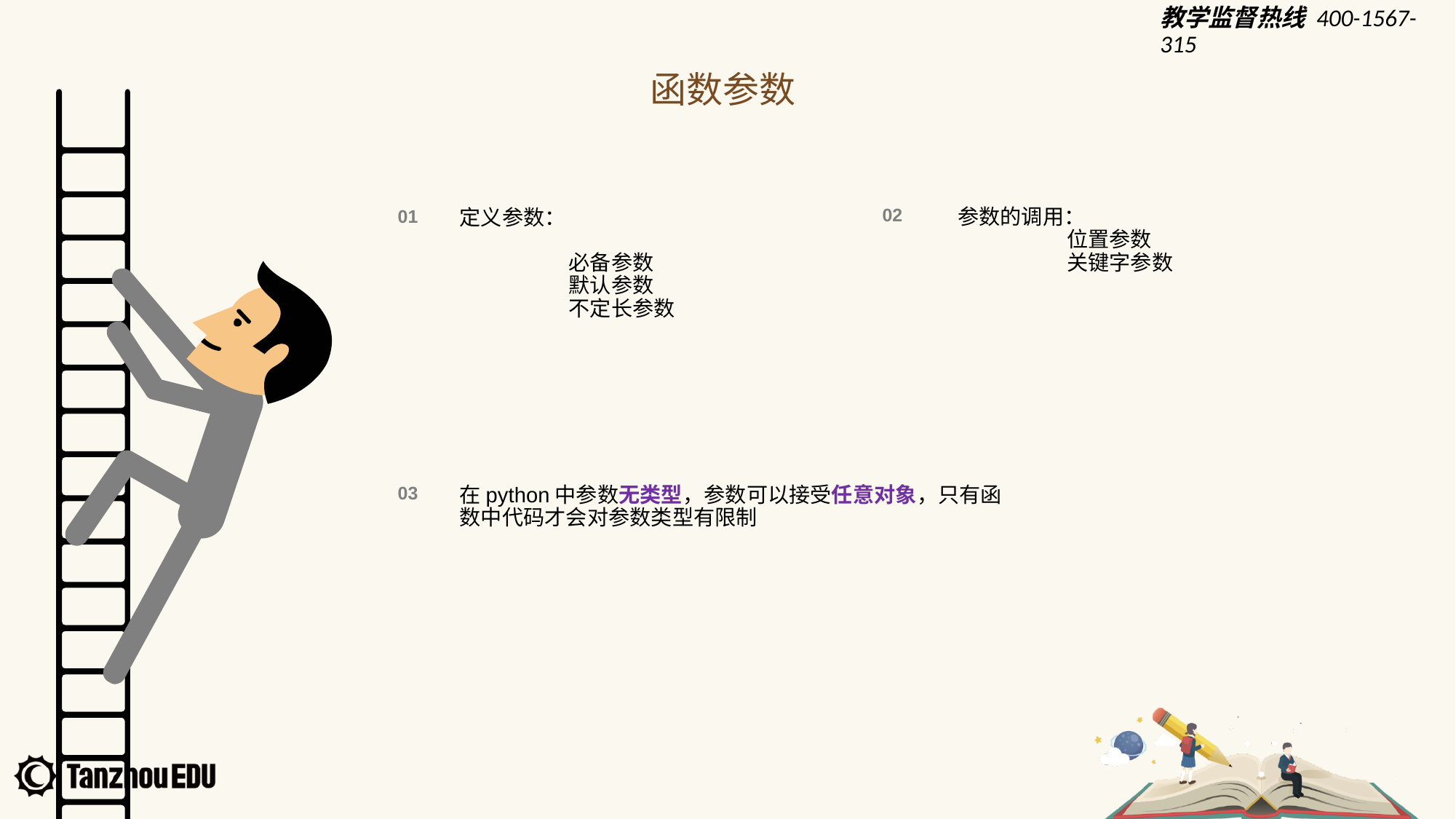

函数参数

02
参数的调用：
	位置参数
	关键字参数
01
定义参数：

	必备参数
	默认参数
	不定长参数
在python中参数无类型，参数可以接受任意对象，只有函数中代码才会对参数类型有限制
03